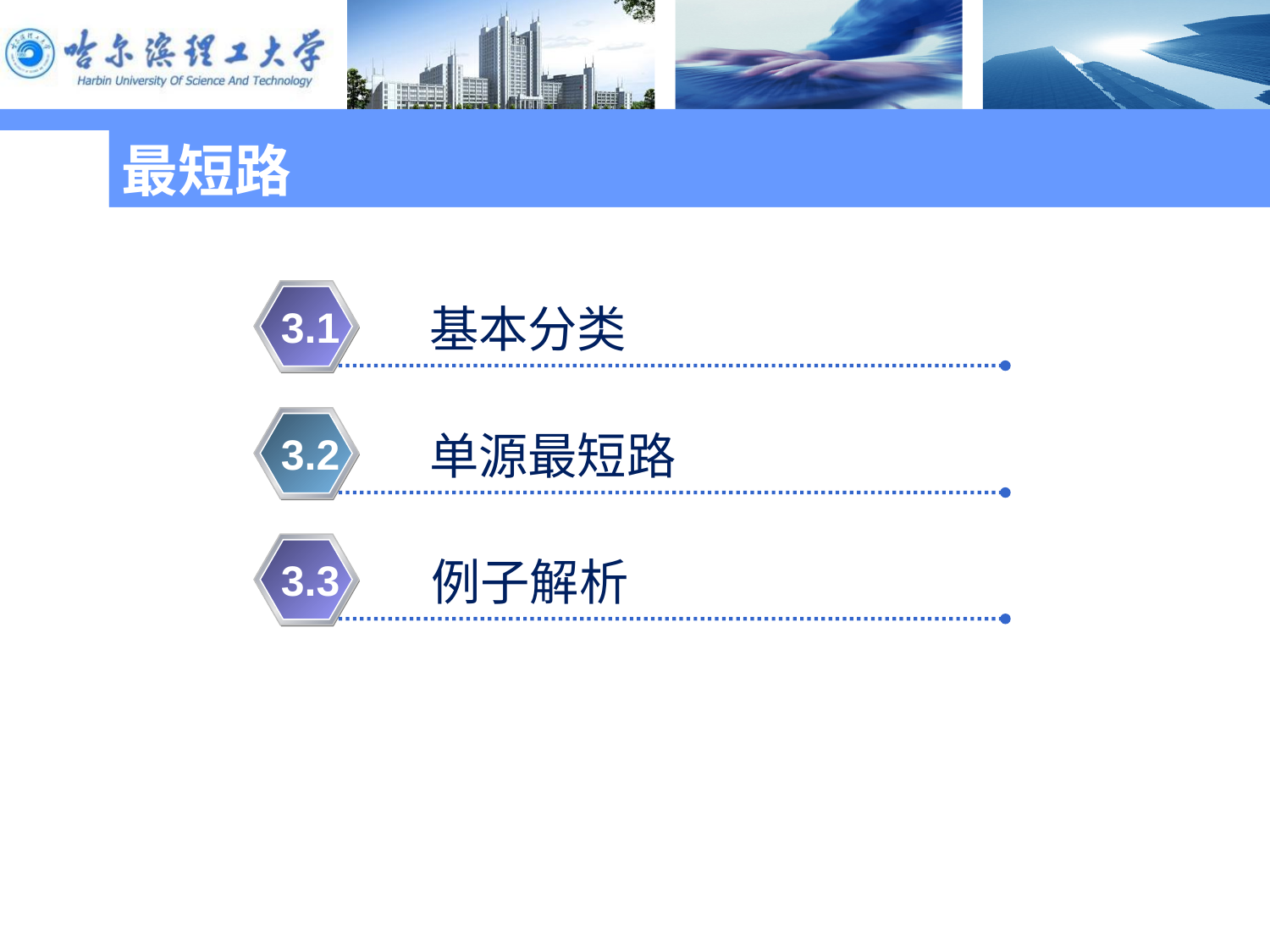

最短路

基本分类
3.1

单源最短路

3.2

例子解析
3.3